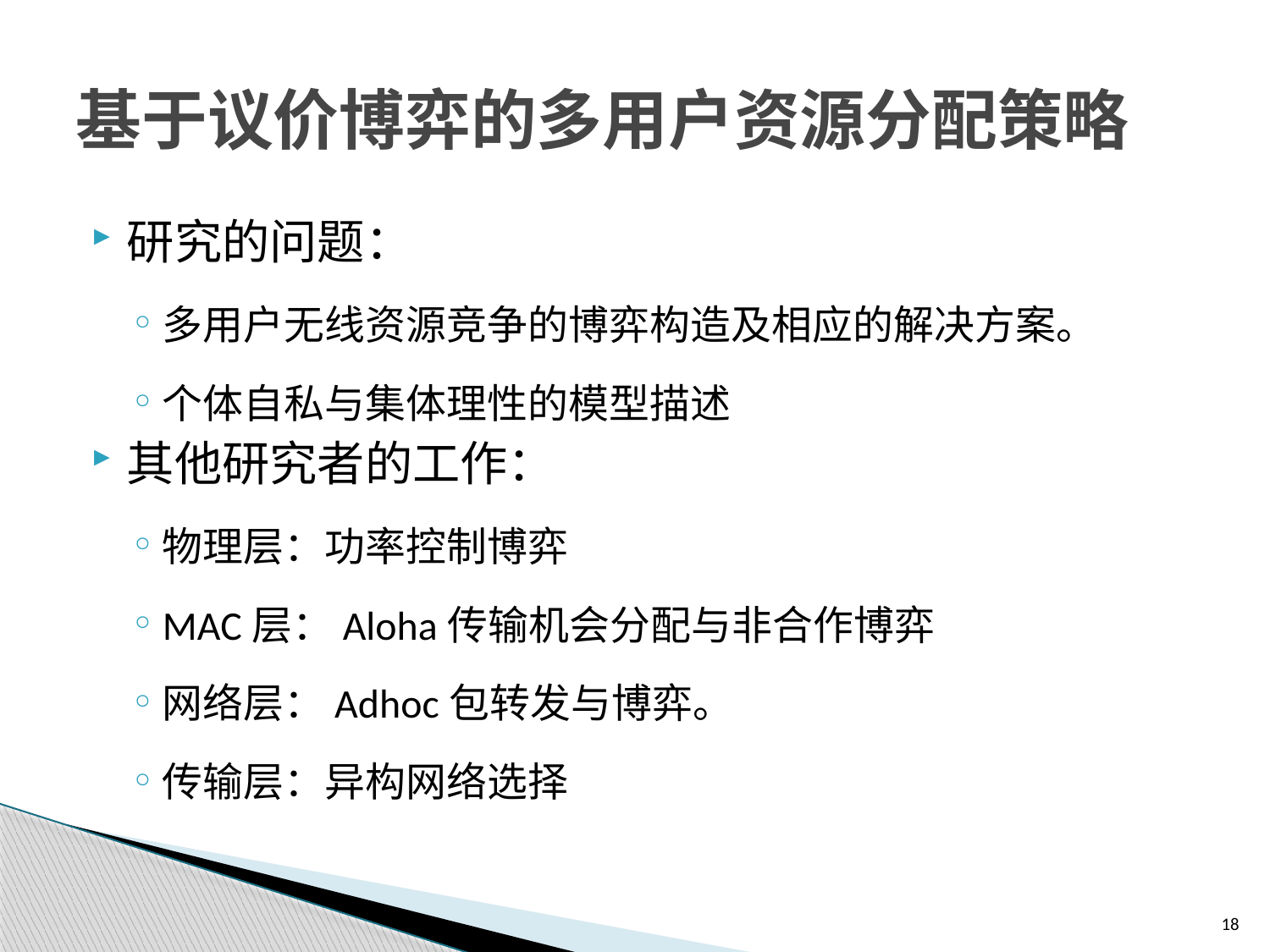

# 基于议价博弈的多用户资源分配策略
研究的问题：
多用户无线资源竞争的博弈构造及相应的解决方案。
个体自私与集体理性的模型描述
其他研究者的工作：
物理层：功率控制博弈
MAC层：Aloha传输机会分配与非合作博弈
网络层：Adhoc包转发与博弈。
传输层：异构网络选择

18